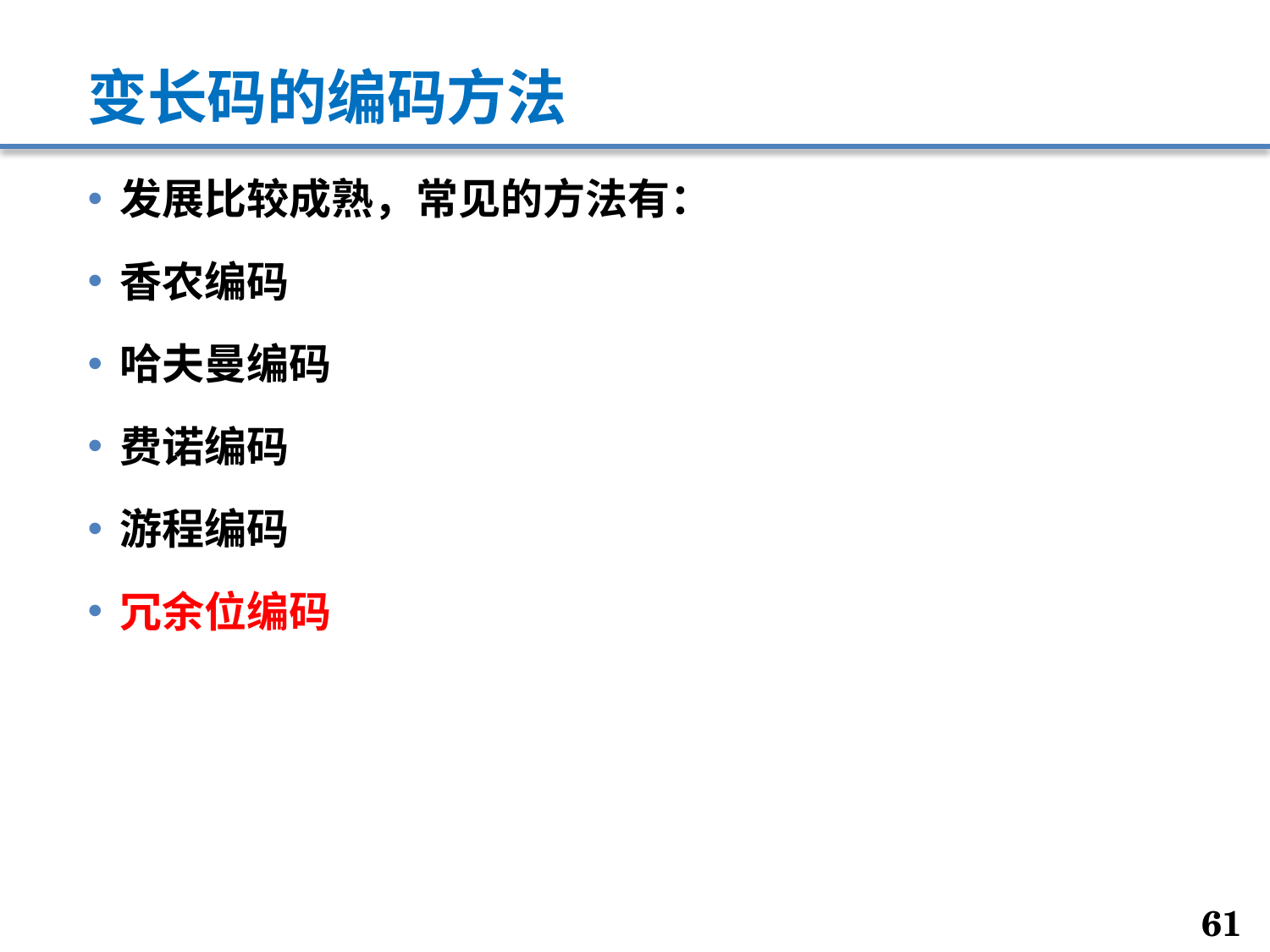

# 变长码的编码方法
发展比较成熟，常见的方法有：
香农编码
哈夫曼编码
费诺编码
游程编码
冗余位编码

61